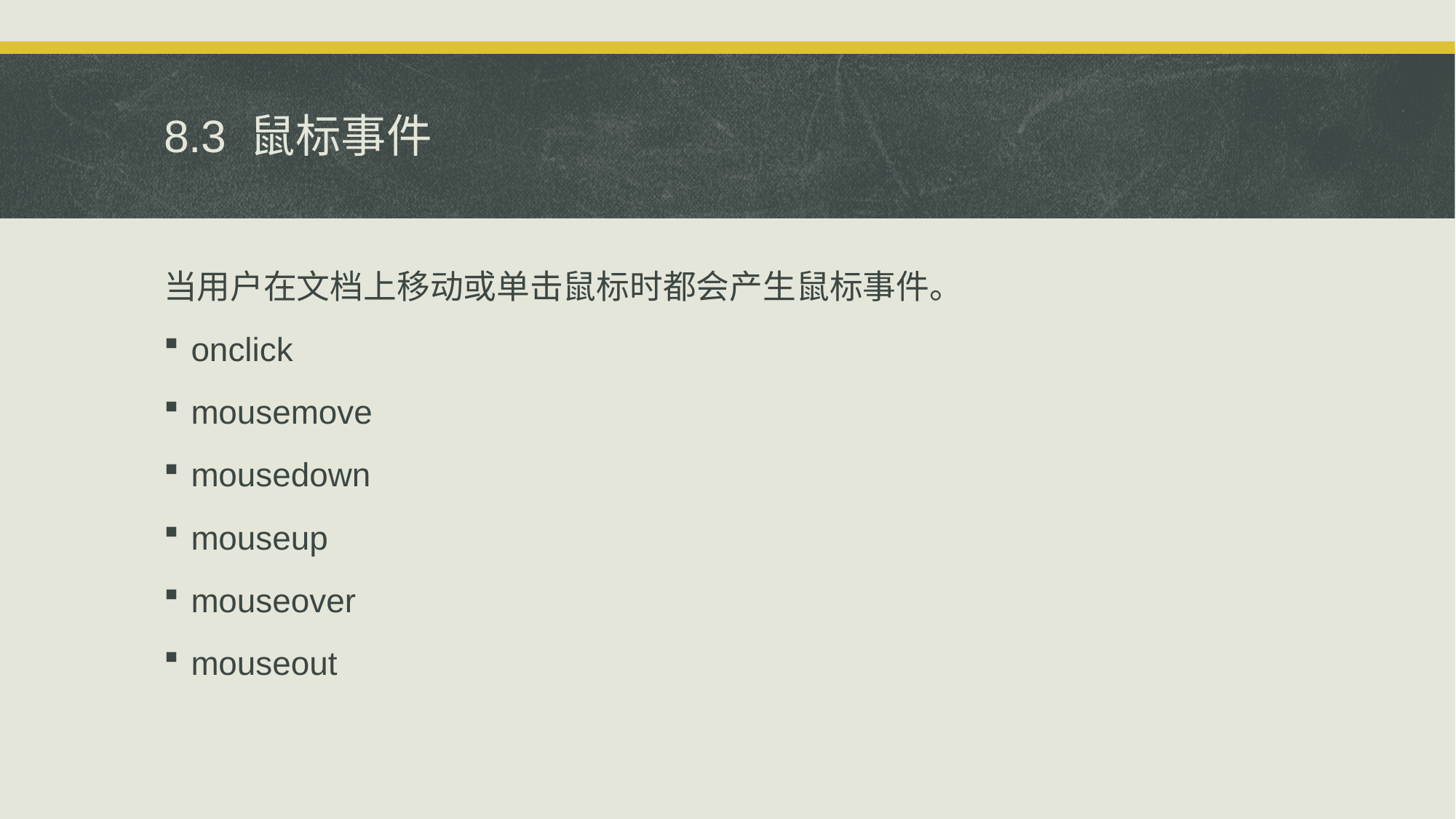

# 8.3 鼠标事件
当用户在文档上移动或单击鼠标时都会产生鼠标事件。
onclick
mousemove
mousedown
mouseup
mouseover
mouseout